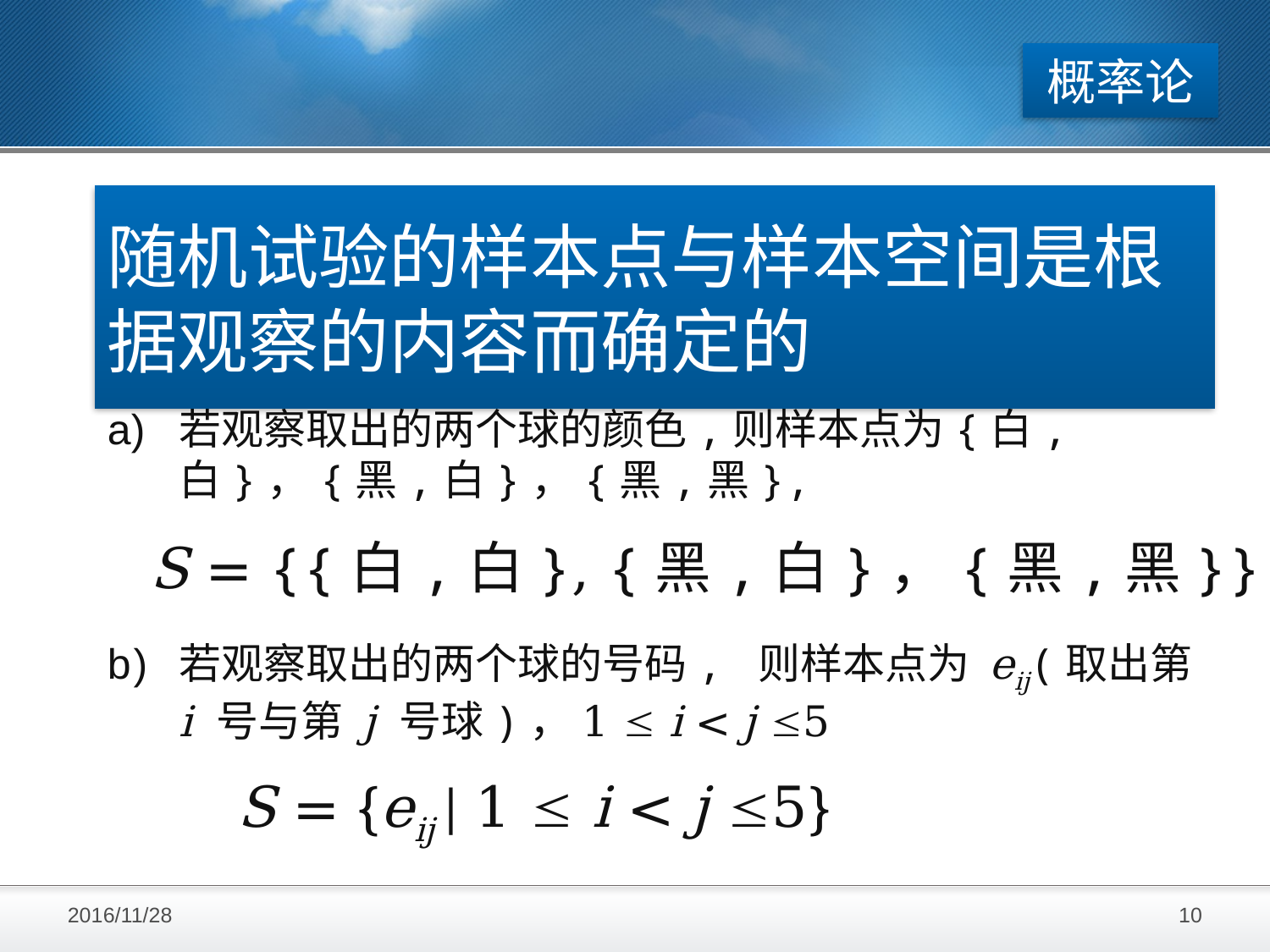

概率论
设随机试验为从装有三个白球(记号为1,2,3)与两个黑球(记号为4,5)的袋中任取两球
随机试验的样本点与样本空间是根据观察的内容而确定的
若观察取出的两个球的颜色,则样本点为{白,白}，{黑,白}，{黑,黑},
S = {{白,白}, {黑,白}，{黑,黑}}
若观察取出的两个球的号码, 则样本点为 eij(取出第 i 号与第 j 号球)，1 ≤ i < j ≤5
S = {eij | 1 ≤ i < j ≤5}
2016/11/28
10